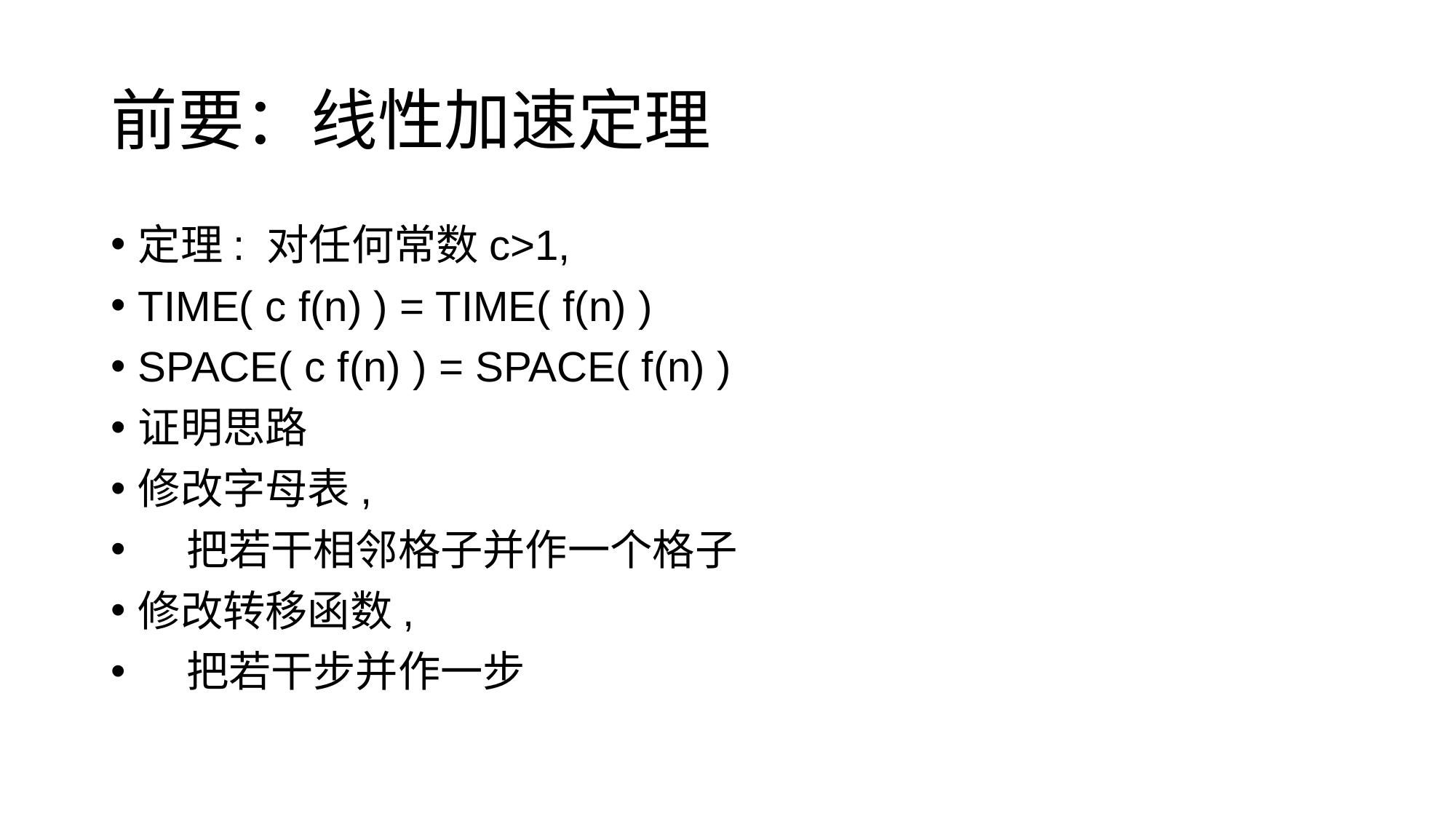

# 前要：线性加速定理
定理: 对任何常数c>1,
TIME( c f(n) ) = TIME( f(n) )
SPACE( c f(n) ) = SPACE( f(n) )
证明思路
修改字母表,
    把若干相邻格子并作一个格子
修改转移函数,
    把若干步并作一步